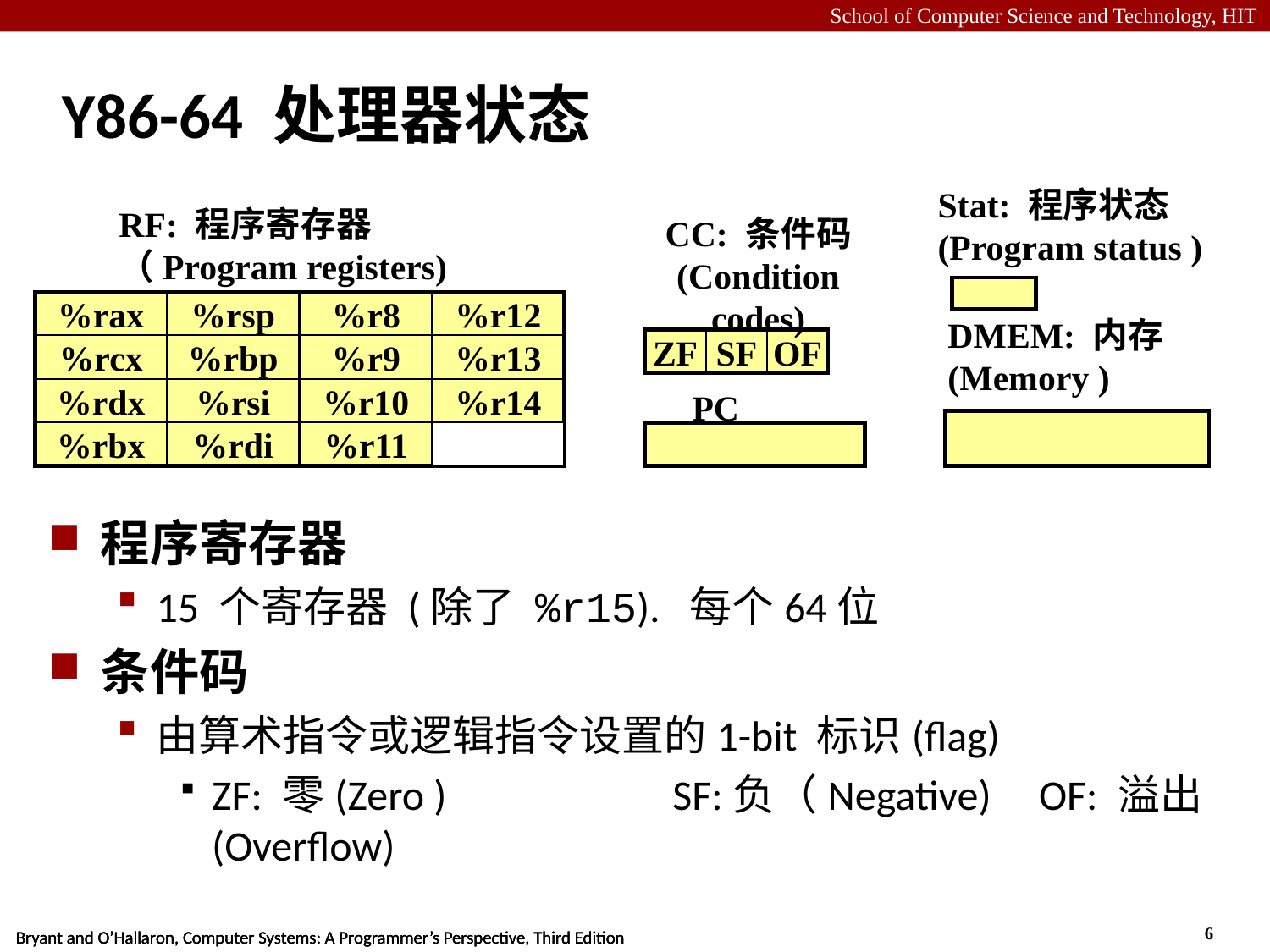

# Y86-64 处理器状态
Stat: 程序状态
(Program status )
RF: 程序寄存器
（Program registers)
CC: 条件码
(Condition codes)

%rax
%rsp
%r8
%r12
%rcx
%rbp
%r9
%r13
%rdx
%rsi
%r10
%r14
%rbx
%rdi
%r11

DMEM: 内存
(Memory )

ZF
SF
OF
PC

程序寄存器
15 个寄存器 (除了 %r15).  每个64位
条件码
由算术指令或逻辑指令设置的1-bit 标识(flag)
ZF: 零(Zero )	SF:负（Negative)     OF: 溢出(Overflow)